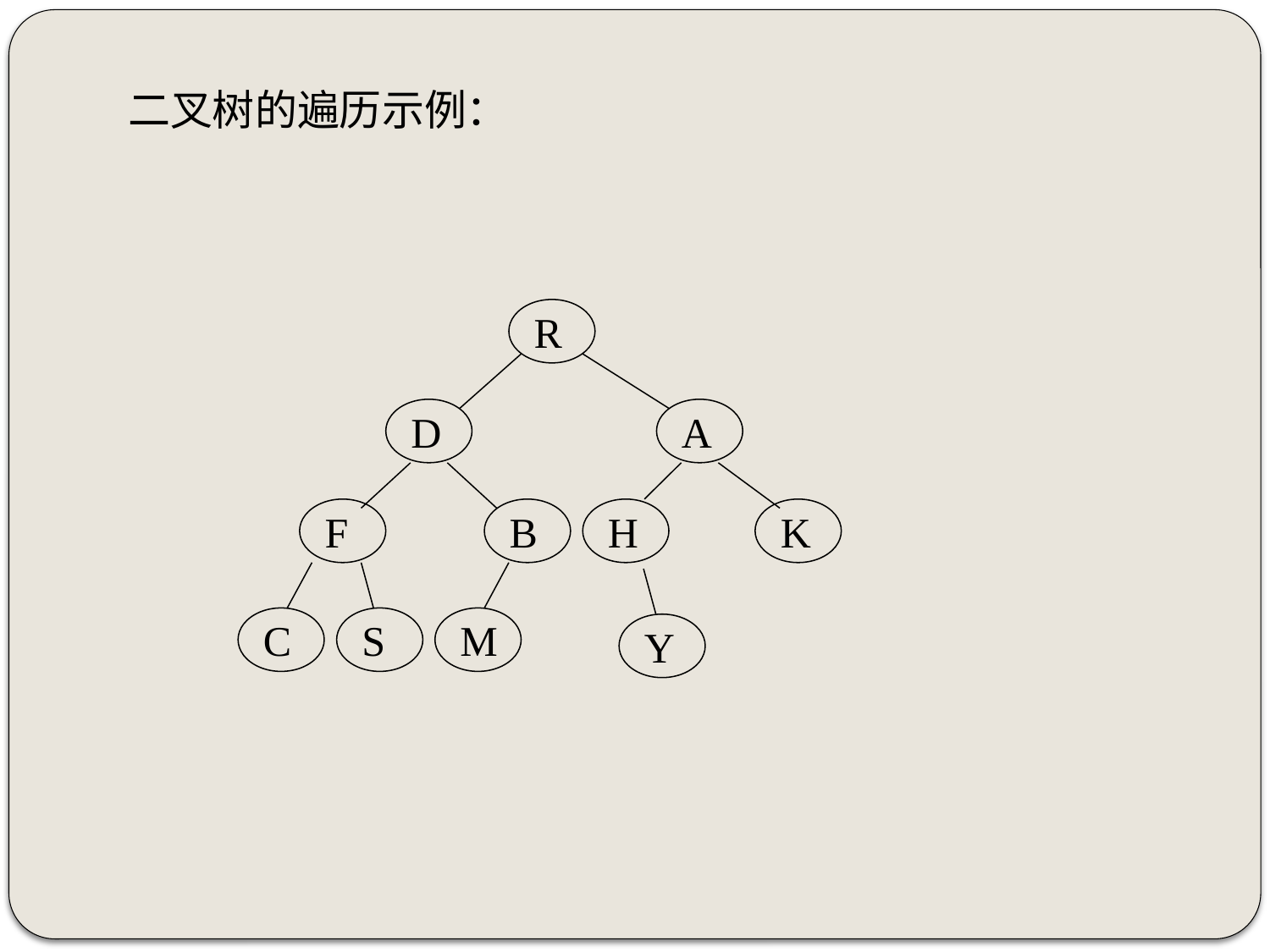

二叉树的遍历示例：

R

D

A

F

B

H

K

C

S

M

Y